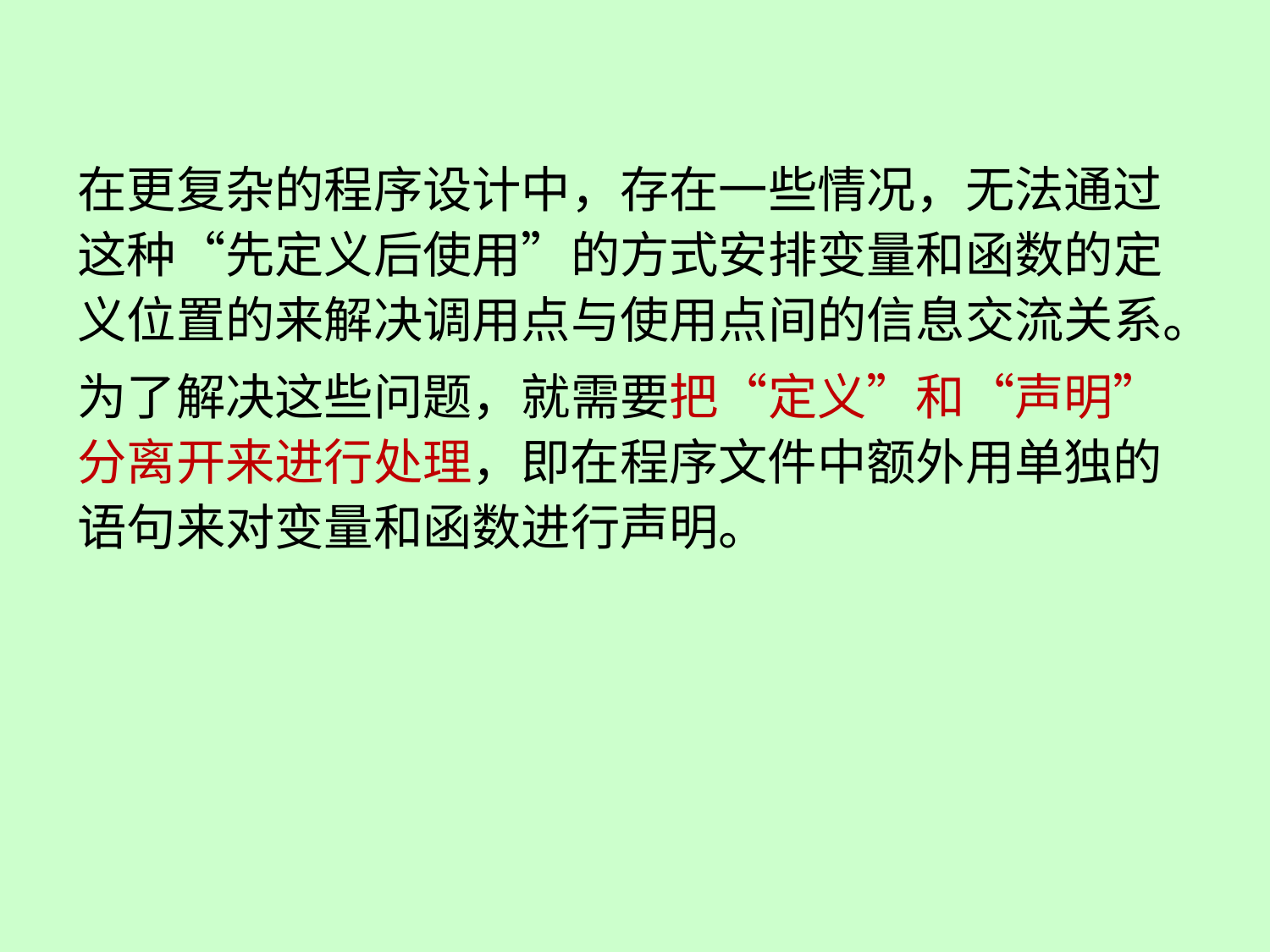

在更复杂的程序设计中，存在一些情况，无法通过这种“先定义后使用”的方式安排变量和函数的定义位置的来解决调用点与使用点间的信息交流关系。
为了解决这些问题，就需要把“定义”和“声明”分离开来进行处理，即在程序文件中额外用单独的语句来对变量和函数进行声明。

37